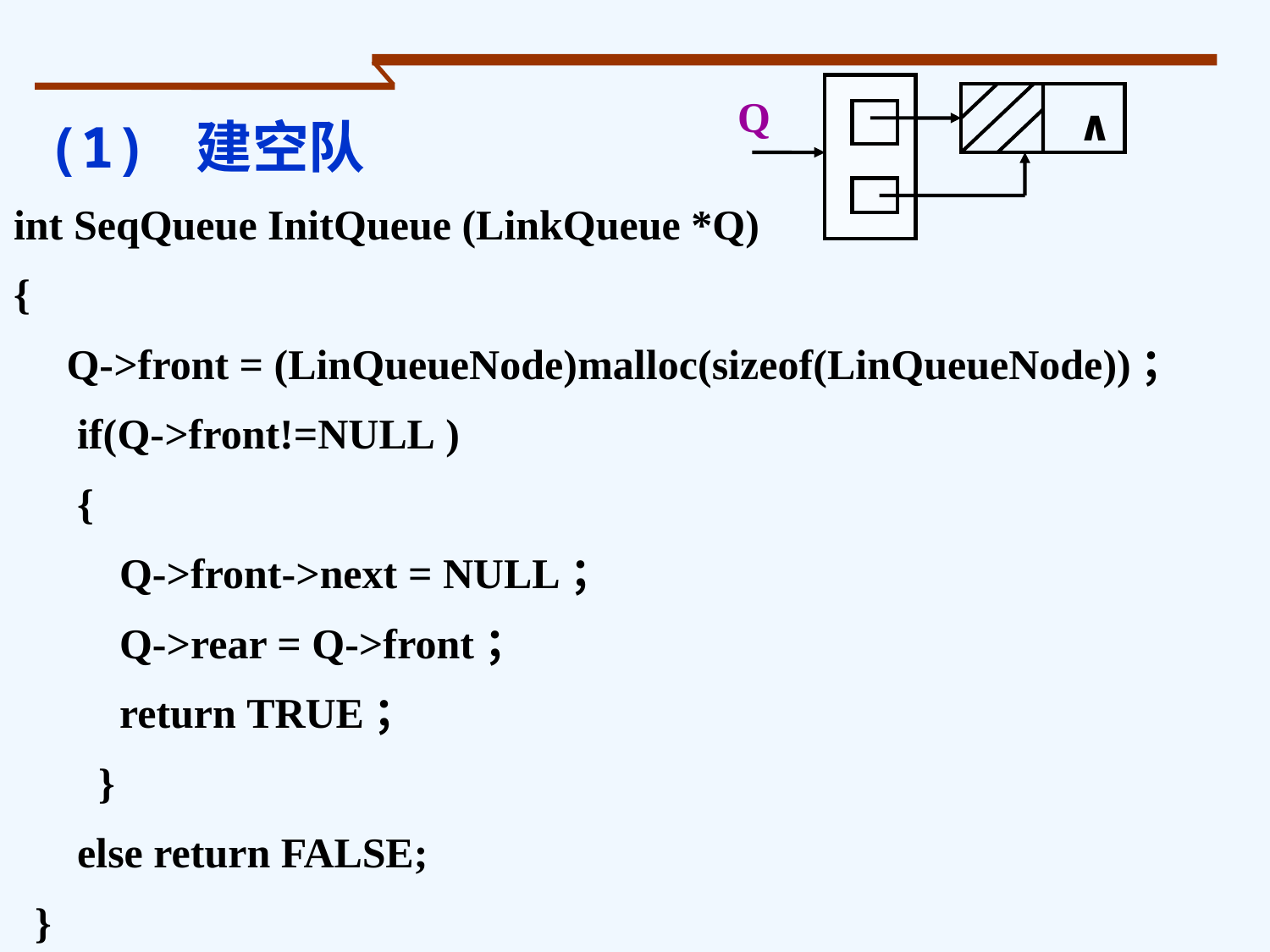

∧

Q

(1) 建空队
int SeqQueue InitQueue (LinkQueue *Q)
{
     Q->front = (LinQueueNode)malloc(sizeof(LinQueueNode))；
      if(Q->front!=NULL )
      {
          Q->front->next = NULL；
          Q->rear = Q->front；
          return TRUE；
        }
      else return FALSE;
  }